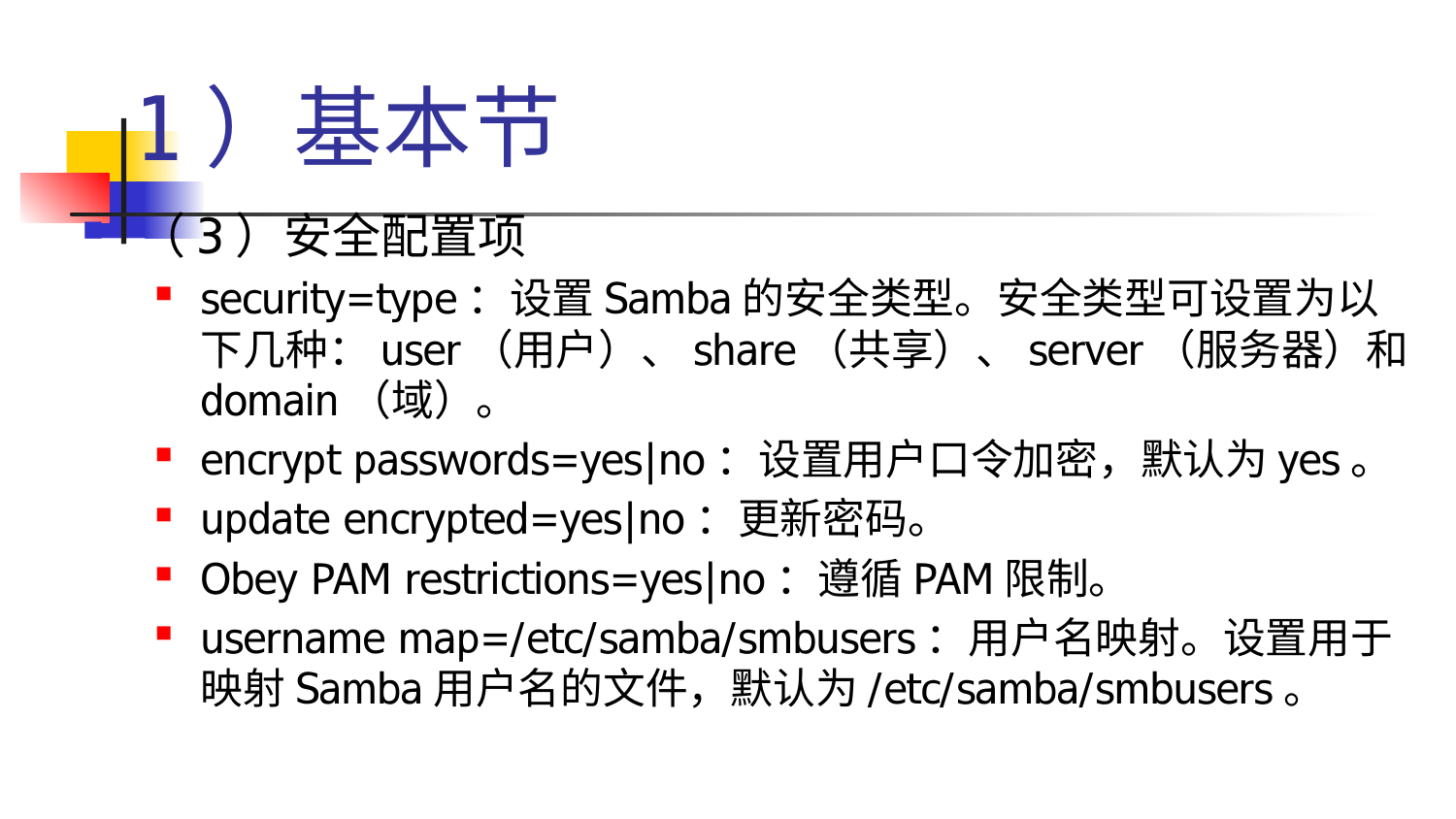

# 1）基本节
（3）安全配置项
security=type：设置Samba的安全类型。安全类型可设置为以下几种：user（用户）、share（共享）、server（服务器）和domain（域）。
encrypt passwords=yes|no：设置用户口令加密，默认为yes。
update encrypted=yes|no：更新密码。
Obey PAM restrictions=yes|no：遵循PAM限制。
username map=/etc/samba/smbusers：用户名映射。设置用于映射Samba用户名的文件，默认为/etc/samba/smbusers。